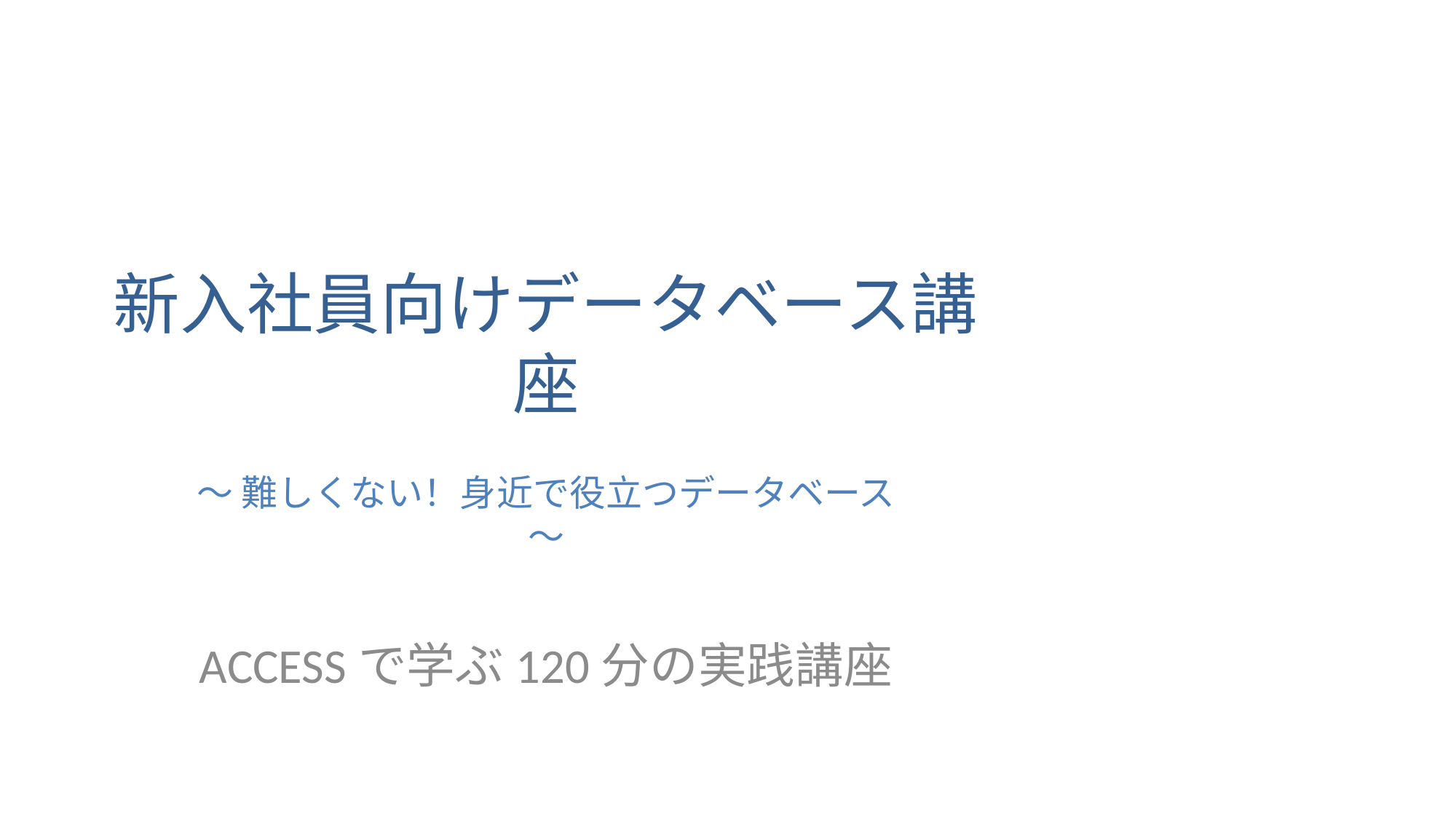

# 新入社員向けデータベース講座
〜 難しくない！身近で役立つデータベース 〜

ACCESSで学ぶ120分の実践講座